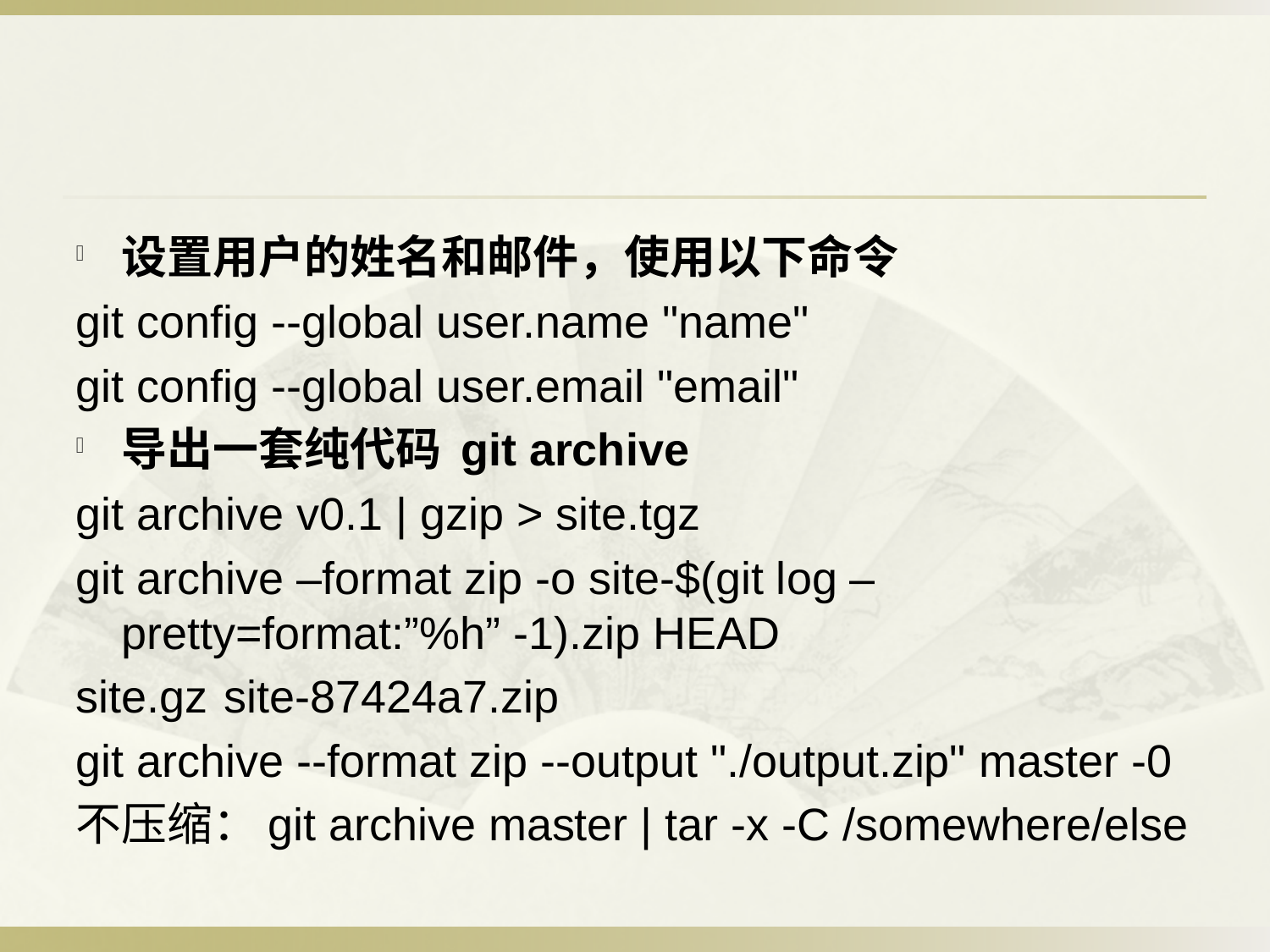

#
设置用户的姓名和邮件，使用以下命令
git config --global user.name "name"
git config --global user.email "email"
导出一套纯代码 git archive
git archive v0.1 | gzip > site.tgz
git archive –format zip -o site-$(git log –pretty=format:”%h” -1).zip HEAD
site.gz		site-87424a7.zip
git archive --format zip --output "./output.zip" master -0
不压缩：git archive master | tar -x -C /somewhere/else